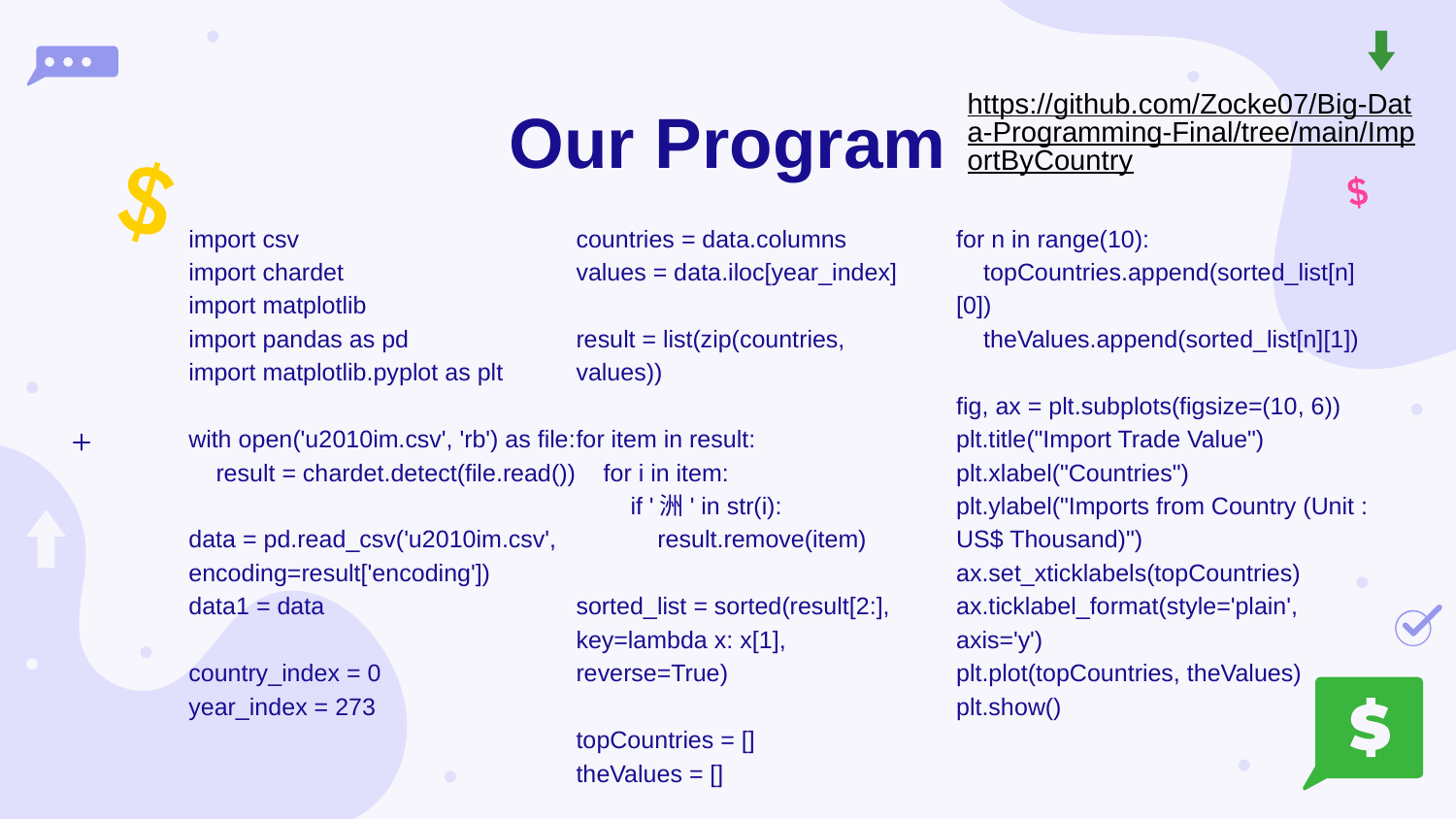

https://github.com/Zocke07/Big-Data-Programming-Final/tree/main/ImportByCountry
# Our Program

import csv
import chardet
import matplotlib
import pandas as pd
import matplotlib.pyplot as plt

with open('u2010im.csv', 'rb') as file:
    result = chardet.detect(file.read())

data = pd.read_csv('u2010im.csv', encoding=result['encoding'])
data1 = data

country_index = 0
year_index = 273
countries = data.columns
values = data.iloc[year_index]

result = list(zip(countries, values))

for item in result:
    for i in item:
        if '洲' in str(i):
            result.remove(item)

sorted_list = sorted(result[2:], key=lambda x: x[1], reverse=True)

topCountries = []
theValues = []
for n in range(10):
    topCountries.append(sorted_list[n][0])
    theValues.append(sorted_list[n][1])

fig, ax = plt.subplots(figsize=(10, 6))
plt.title("Import Trade Value")
plt.xlabel("Countries")
plt.ylabel("Imports from Country (Unit : US$ Thousand)")
ax.set_xticklabels(topCountries)
ax.ticklabel_format(style='plain', axis='y')
plt.plot(topCountries, theValues)
plt.show()